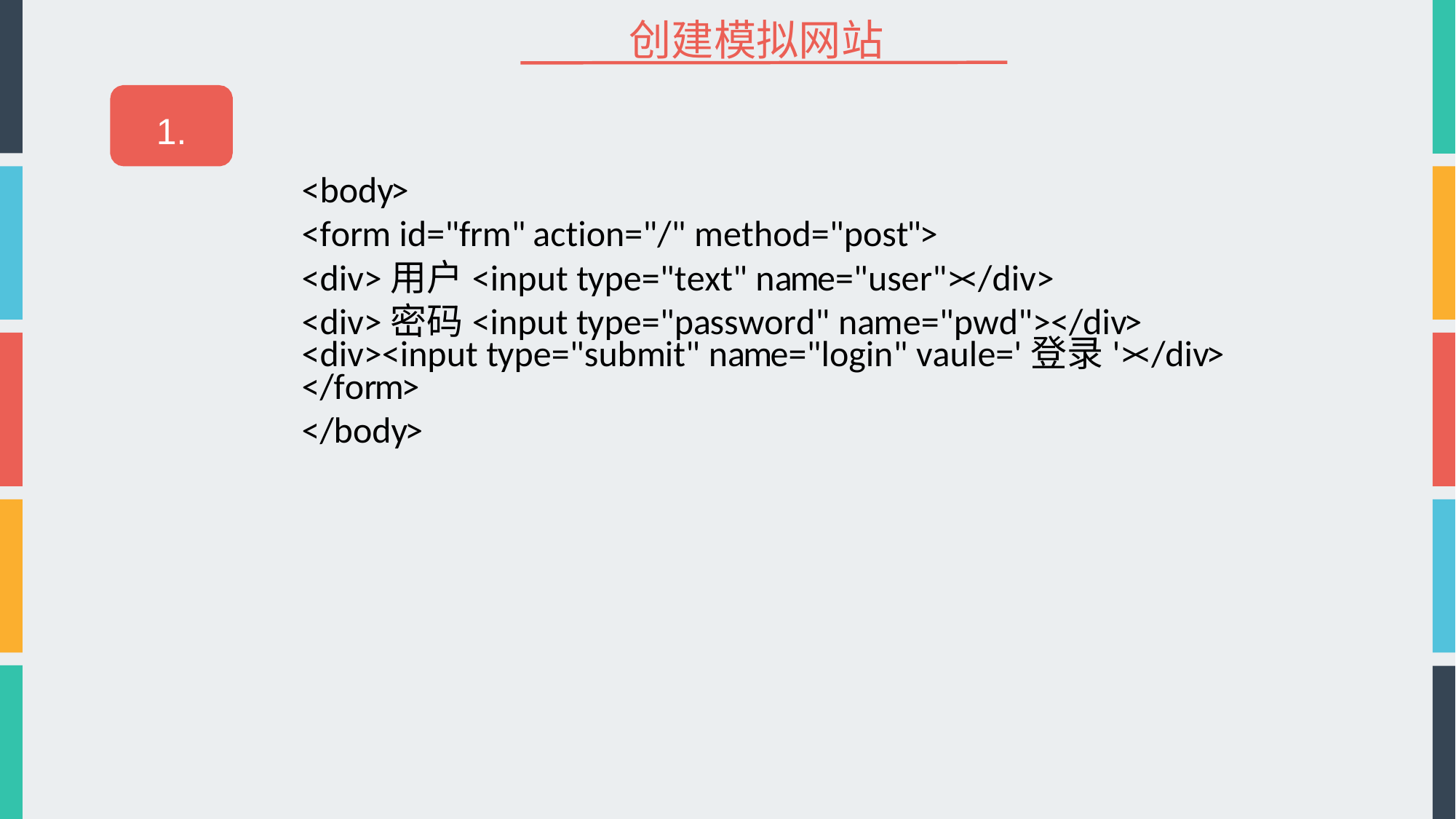

# 创建模拟网站

1.

<body>
<form id="frm" action="/" method="post">
<div>用户<input type="text" name="user"></div>
<div>密码<input type="password" name="pwd"></div>
<div><input type="submit" name="login" vaule='登录'></div>
</form>
</body>